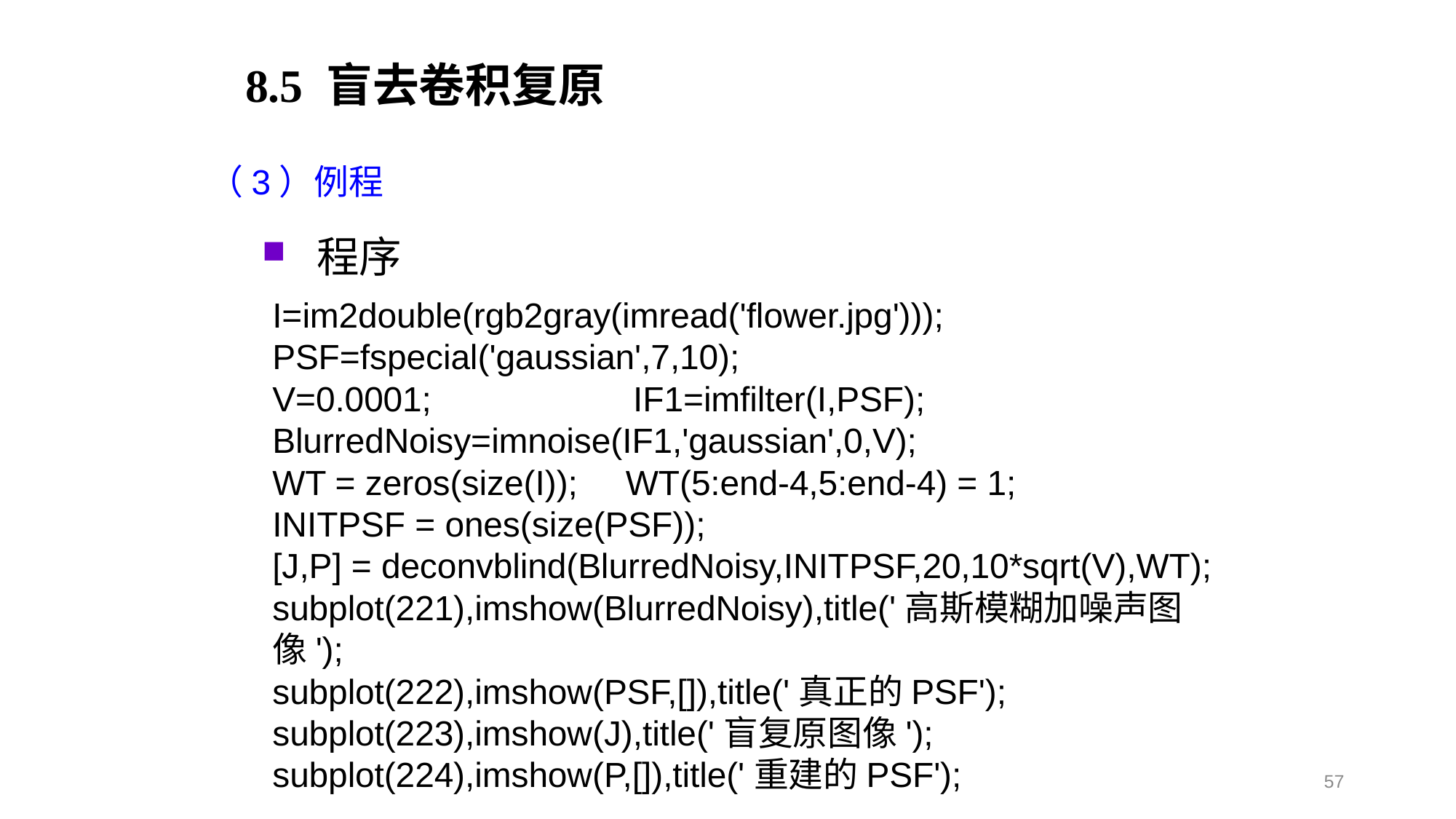

8.5 盲去卷积复原
（3）例程
程序
I=im2double(rgb2gray(imread('flower.jpg')));
PSF=fspecial('gaussian',7,10);
V=0.0001;                     IF1=imfilter(I,PSF);
BlurredNoisy=imnoise(IF1,'gaussian',0,V);
WT = zeros(size(I));     WT(5:end-4,5:end-4) = 1;
INITPSF = ones(size(PSF));
[J,P] = deconvblind(BlurredNoisy,INITPSF,20,10*sqrt(V),WT);
subplot(221),imshow(BlurredNoisy),title('高斯模糊加噪声图像');
subplot(222),imshow(PSF,[]),title('真正的PSF');
subplot(223),imshow(J),title('盲复原图像');
subplot(224),imshow(P,[]),title('重建的PSF');
57